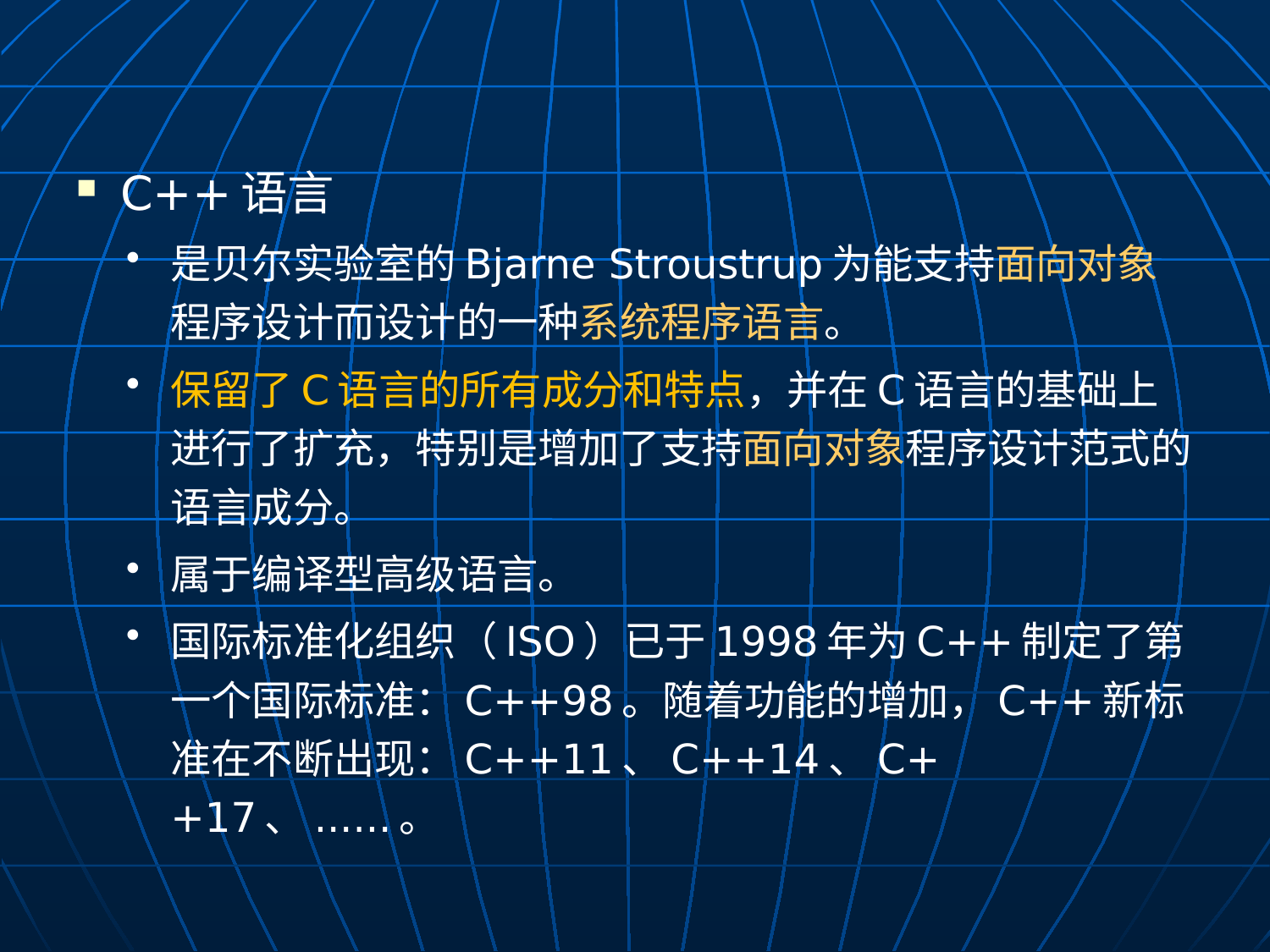

C++语言
是贝尔实验室的Bjarne Stroustrup为能支持面向对象程序设计而设计的一种系统程序语言。
保留了C语言的所有成分和特点，并在C语言的基础上进行了扩充，特别是增加了支持面向对象程序设计范式的语言成分。
属于编译型高级语言。
国际标准化组织（ISO）已于1998年为C++制定了第一个国际标准：C++98。随着功能的增加，C++新标准在不断出现：C++11、C++14、C++17、......。